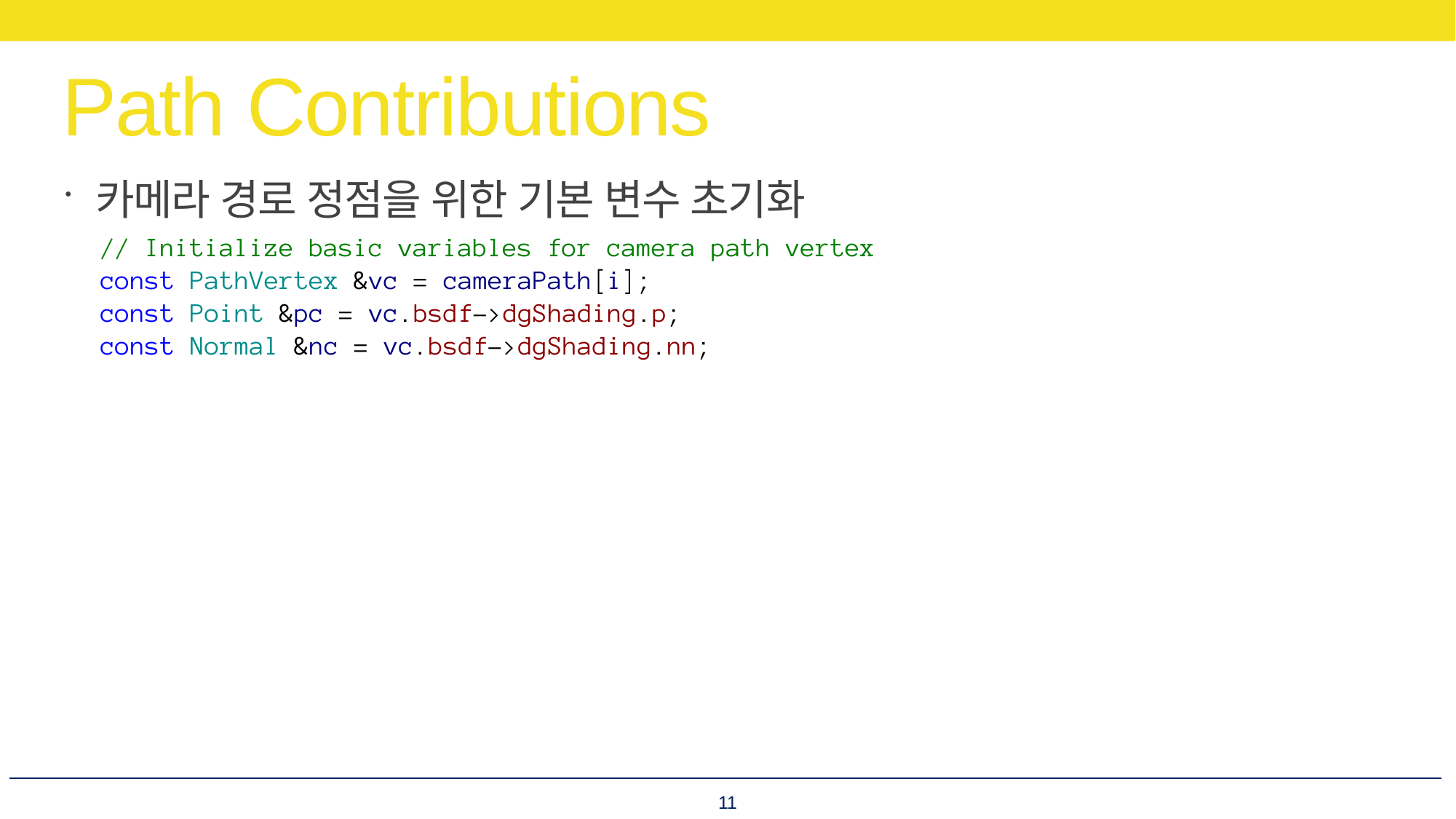

# Path Contributions
카메라 경로 정점을 위한 기본 변수 초기화
// Initialize basic variables for camera path vertex
const PathVertex &vc = cameraPath[i];
const Point &pc = vc.bsdf->dgShading.p;
const Normal &nc = vc.bsdf->dgShading.nn;
11